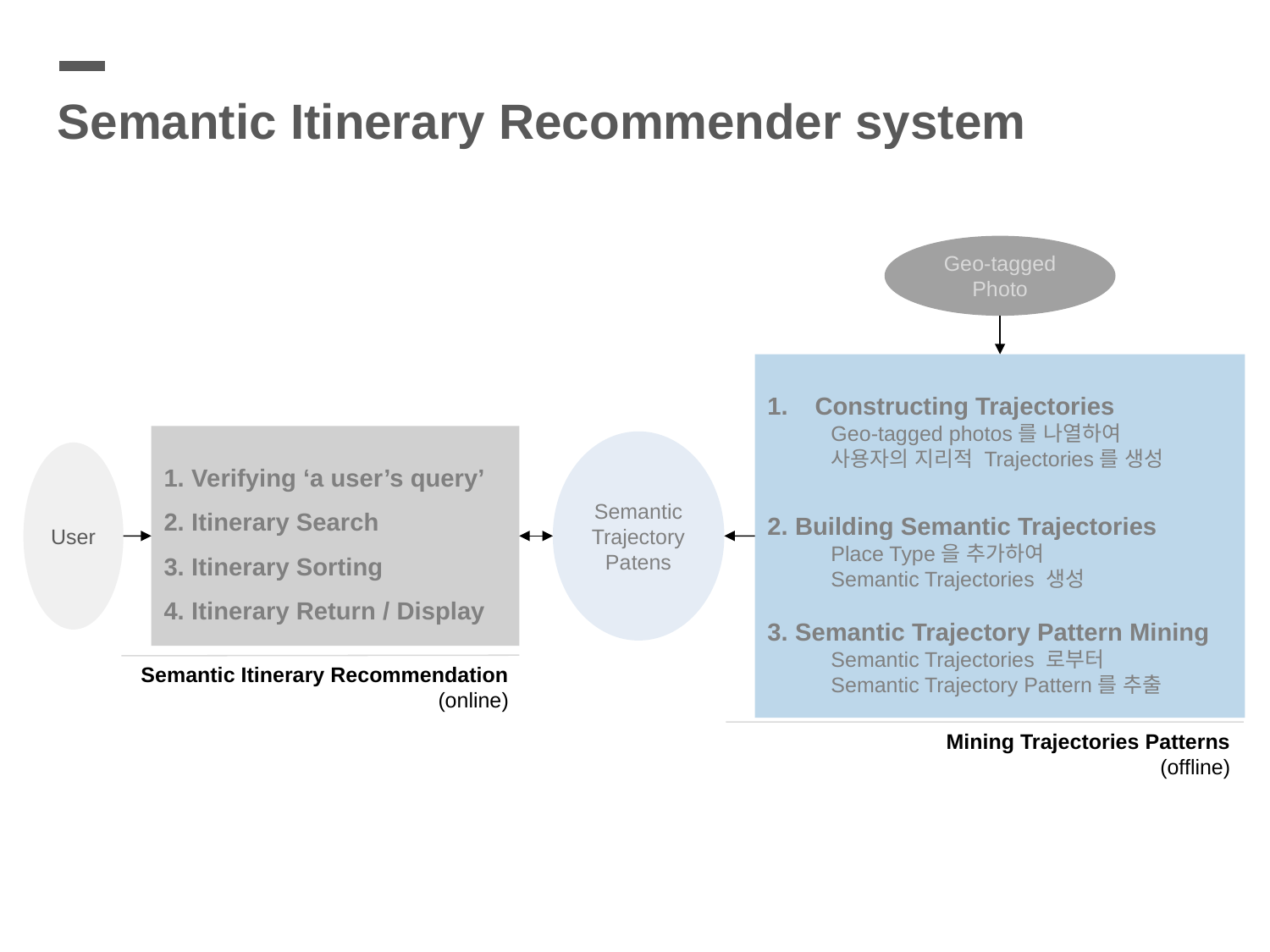

Semantic Itinerary Recommender system
Geo-tagged Photo
Constructing Trajectories
Geo-tagged photos를 나열하여
사용자의 지리적 Trajectories를 생성

2. Building Semantic Trajectories
Place Type을 추가하여
Semantic Trajectories 생성

3. Semantic Trajectory Pattern Mining
Semantic Trajectories 로부터
Semantic Trajectory Pattern를 추출
1. Verifying ‘a user’s query’
2. Itinerary Search
3. Itinerary Sorting
4. Itinerary Return / Display
Semantic
Trajectory Patens
User
Semantic Itinerary Recommendation
(online)
Mining Trajectories Patterns
(offline)